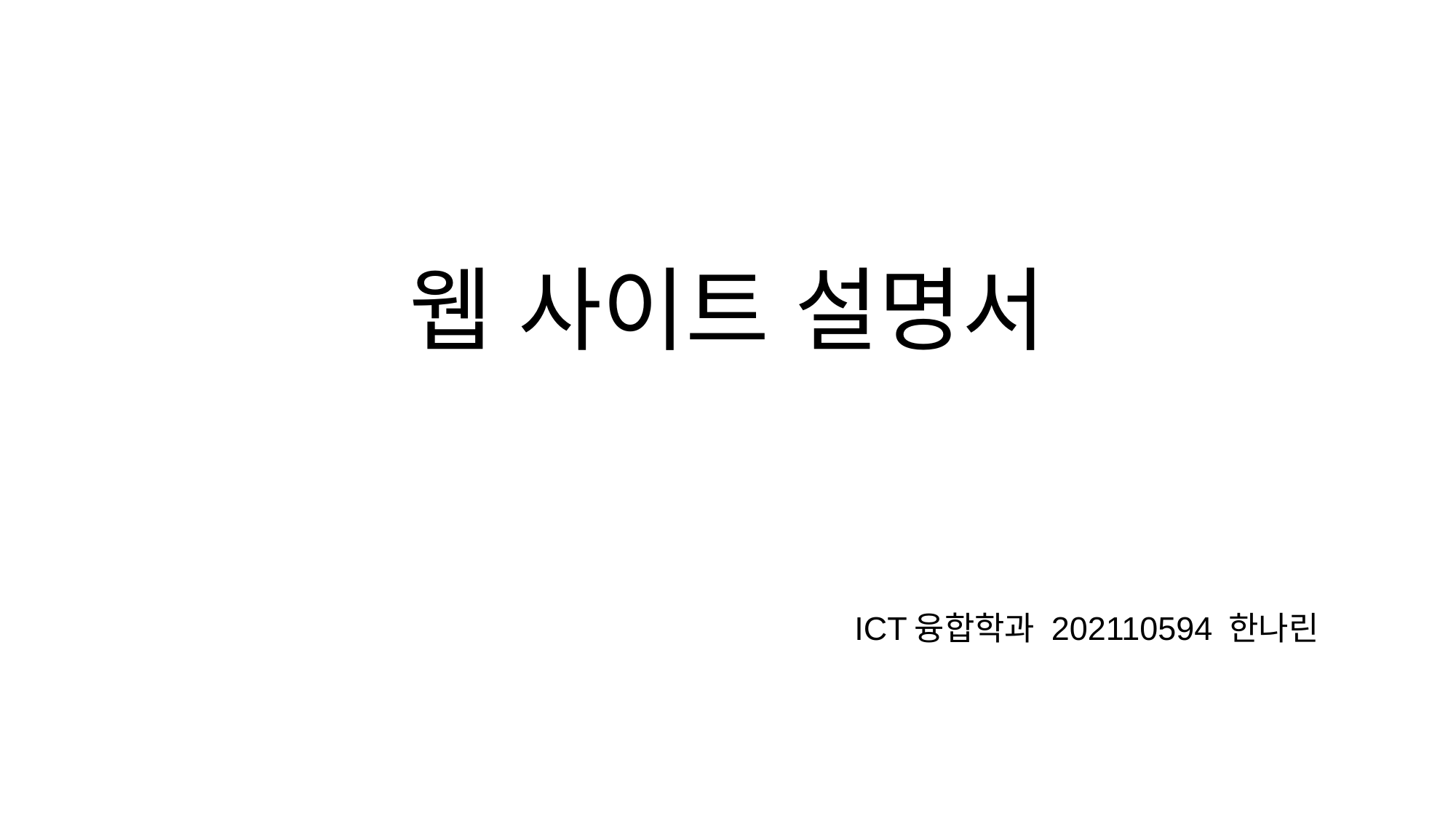

# 웹 사이트 설명서

					ICT융합학과 202110594 한나린